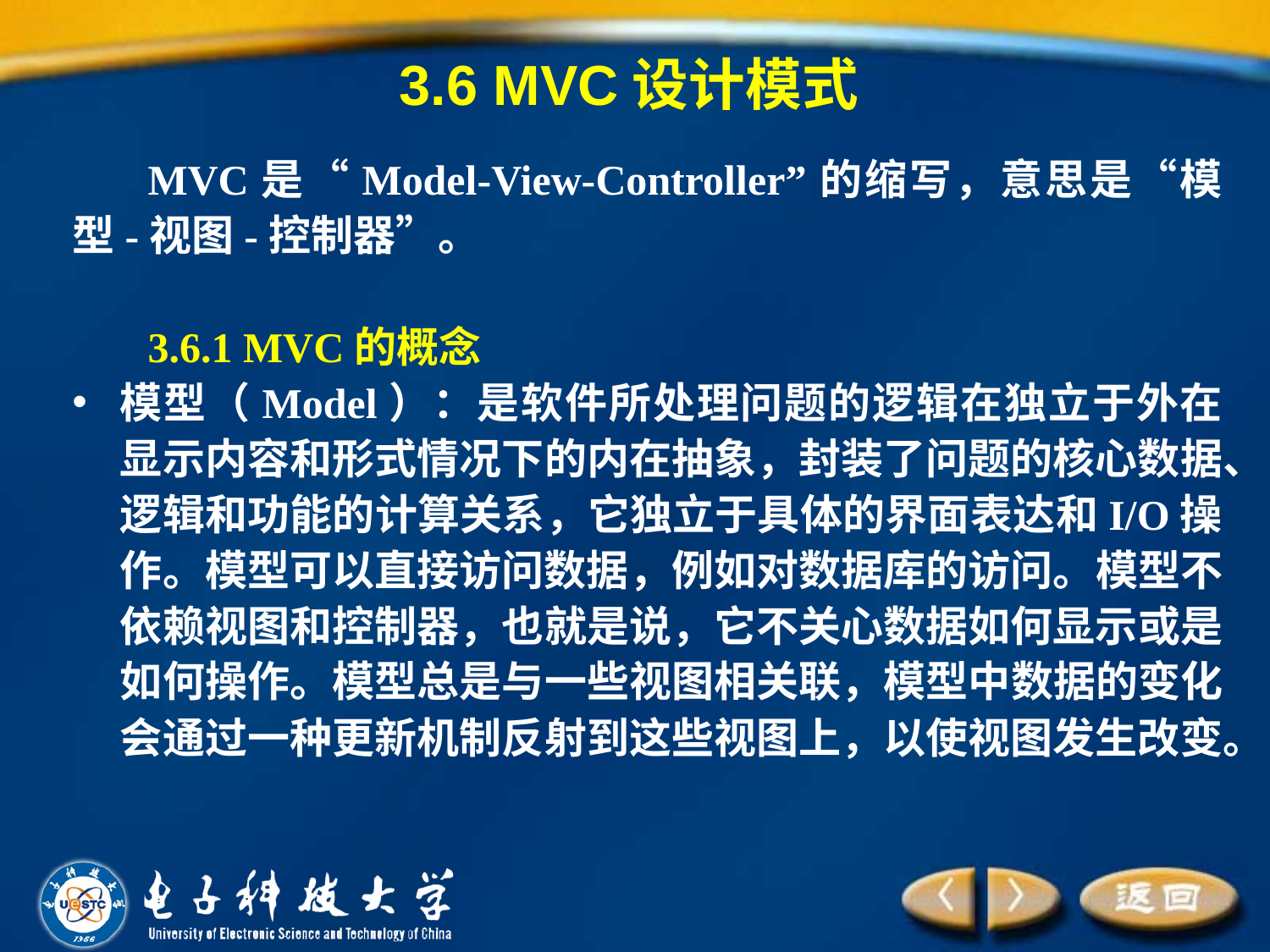

3.6 MVC设计模式
MVC是“Model-View-Controller”的缩写，意思是“模型-视图-控制器”。

3.6.1 MVC的概念
模型（Model）：是软件所处理问题的逻辑在独立于外在显示内容和形式情况下的内在抽象，封装了问题的核心数据、逻辑和功能的计算关系，它独立于具体的界面表达和I/O操作。模型可以直接访问数据，例如对数据库的访问。模型不依赖视图和控制器，也就是说，它不关心数据如何显示或是如何操作。模型总是与一些视图相关联，模型中数据的变化会通过一种更新机制反射到这些视图上，以使视图发生改变。